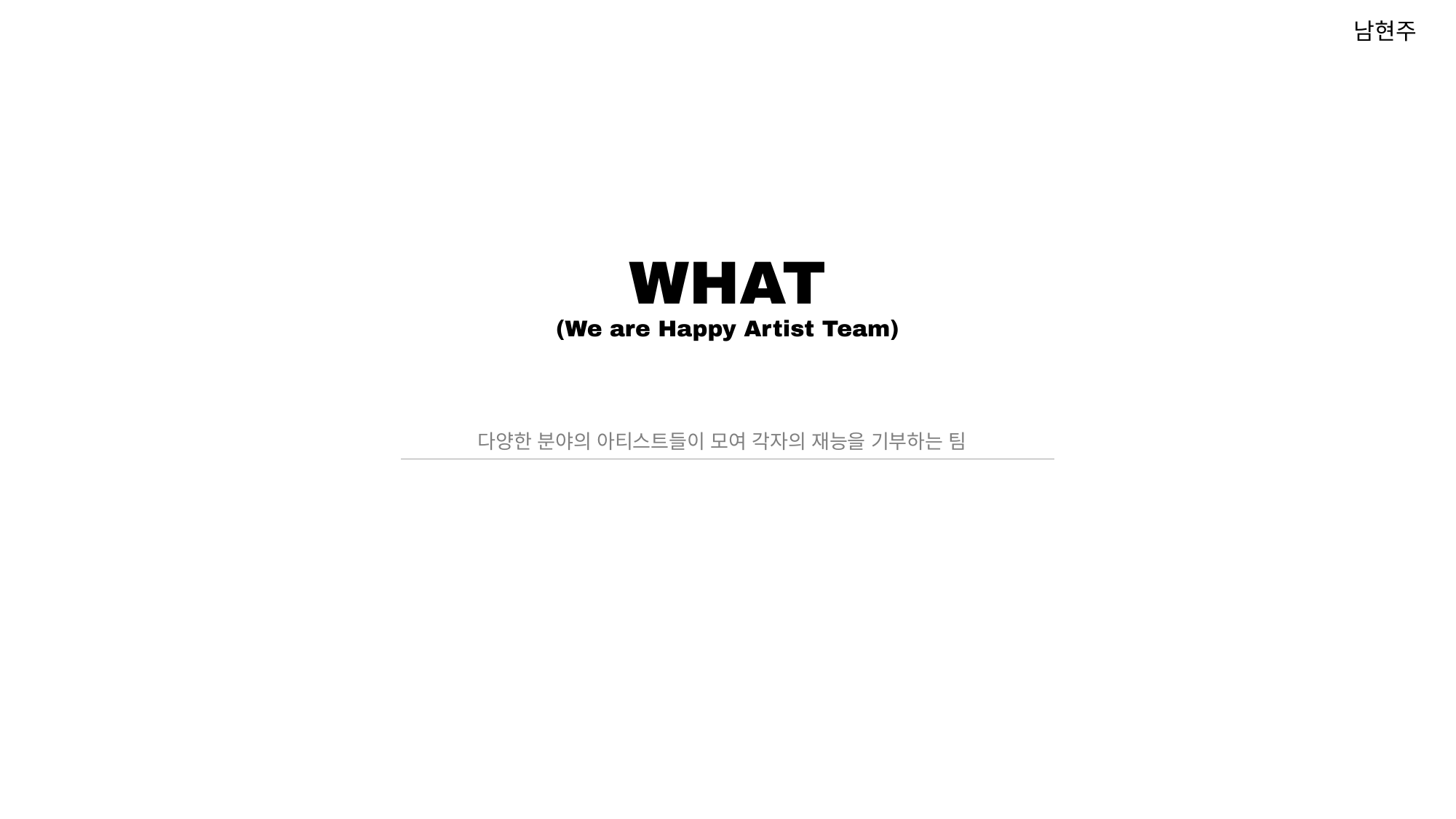

남현주
# WHAT (We are Happy Artist Team)
다양한 분야의 아티스트들이 모여 각자의 재능을 기부하는 팀